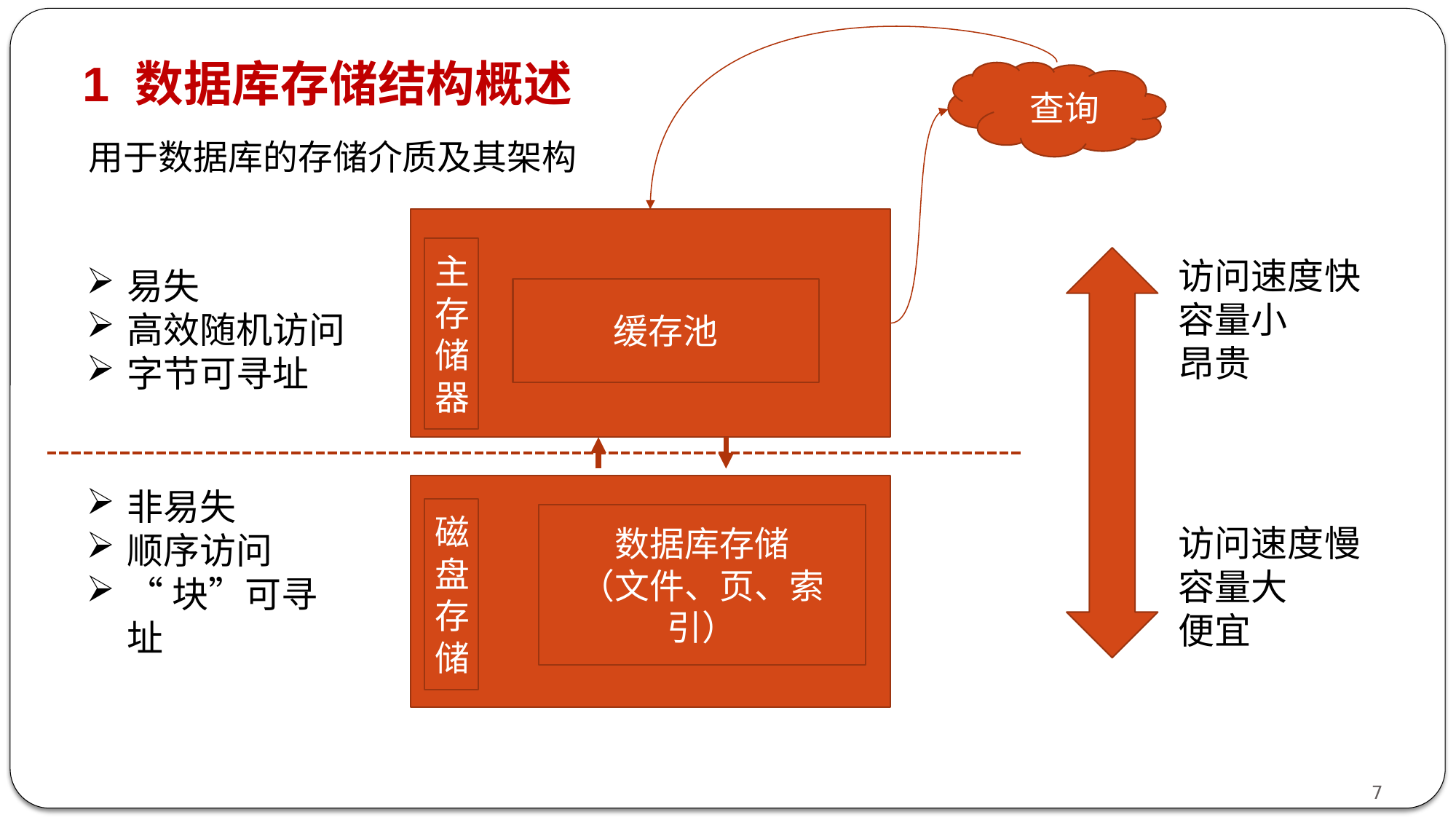

# 1 数据库存储结构概述
查询
用于数据库的存储介质及其架构

主存储器
访问速度快
容量小
昂贵

易失
高效随机访问
字节可寻址
缓存池

非易失
顺序访问
“块”可寻址
磁盘存储
数据库存储
（文件、页、索引）
访问速度慢
容量大
便宜
7